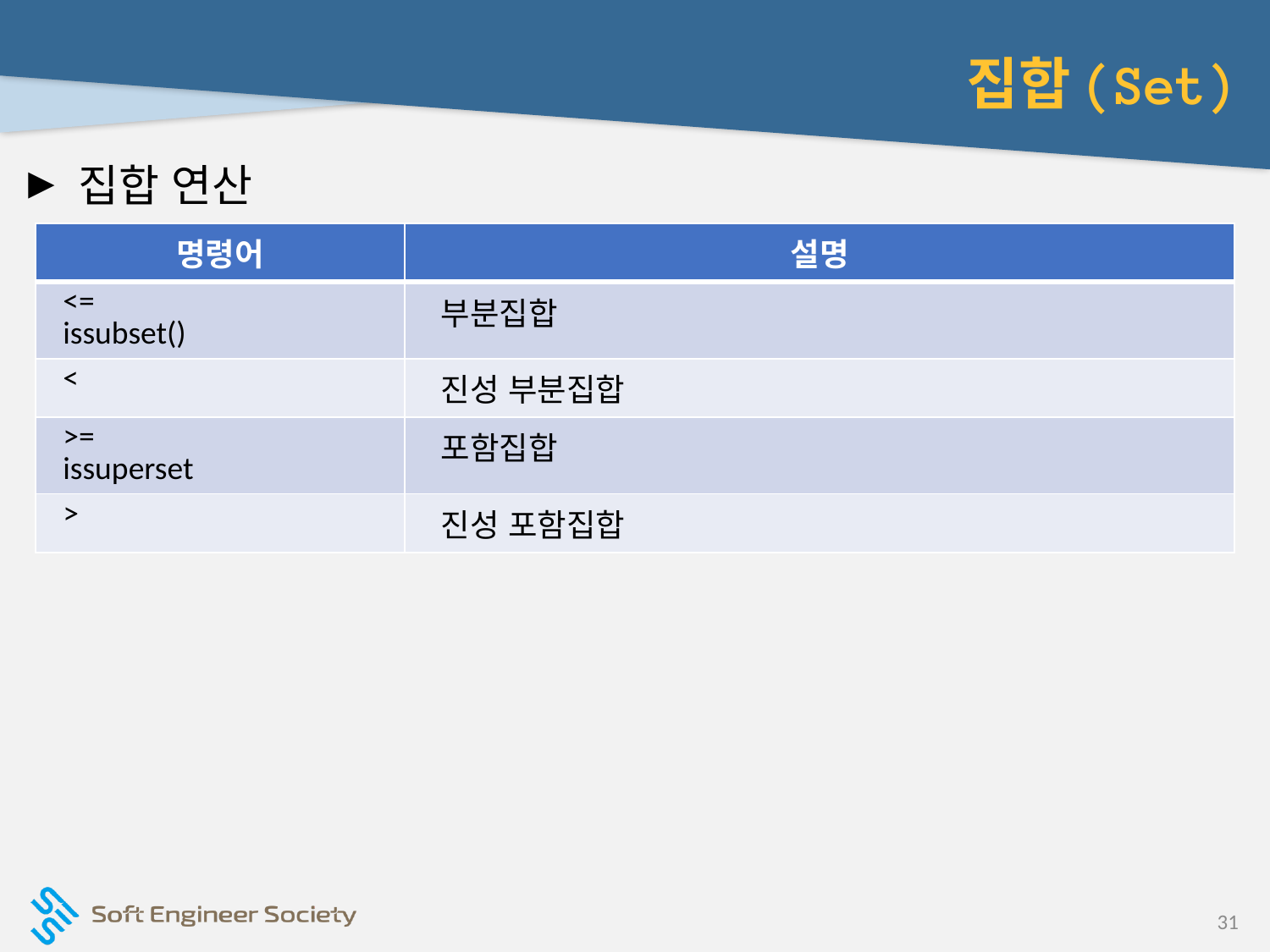

# 집합(Set)
집합 연산
| 명령어 | 설명 |
| --- | --- |
| <= issubset() | 부분집합 |
| < | 진성 부분집합 |
| >= issuperset | 포함집합 |
| > | 진성 포함집합 |
31